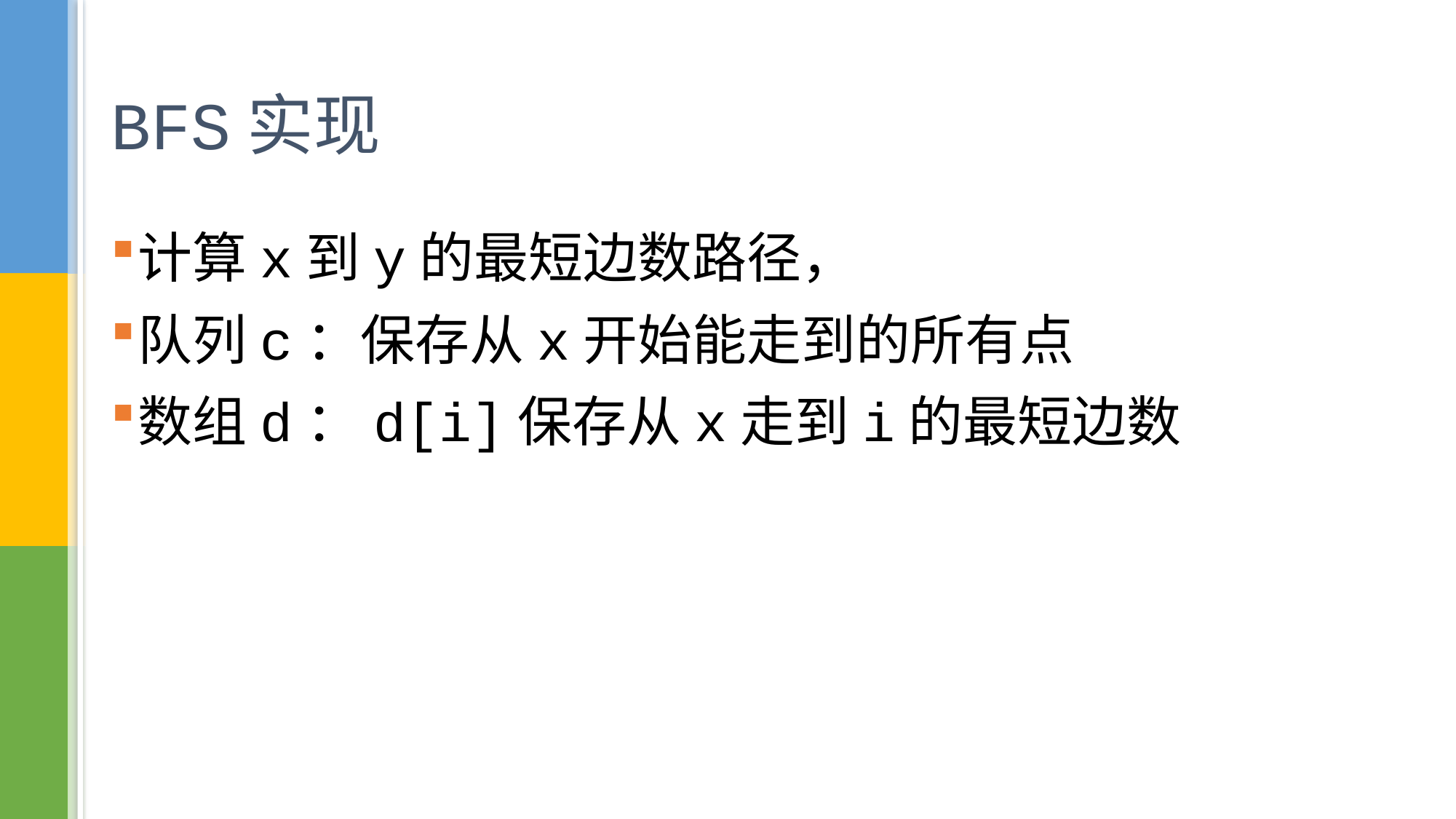

# BFS实现
计算x到y的最短边数路径，
队列c：保存从x开始能走到的所有点
数组d：d[i]保存从x走到i的最短边数